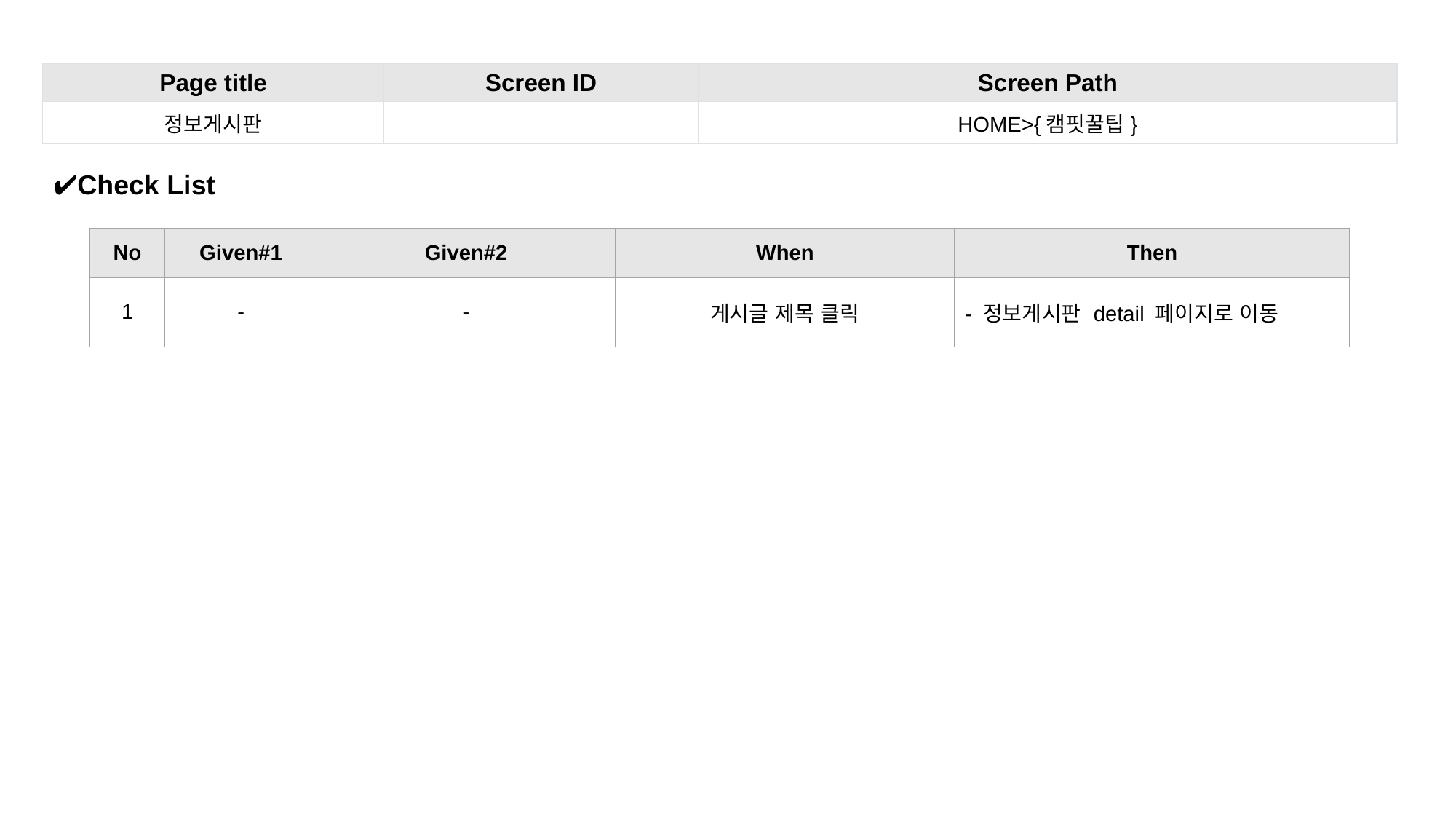

| Page title | Screen ID | Screen Path |
| --- | --- | --- |
| 정보게시판 |  | HOME>{캠핏꿀팁} |
✔Check List

| No | Given#1 | Given#2 | When | Then |
| --- | --- | --- | --- | --- |
| 1 | - | - | 게시글 제목 클릭 | - 정보게시판 detail 페이지로 이동 |